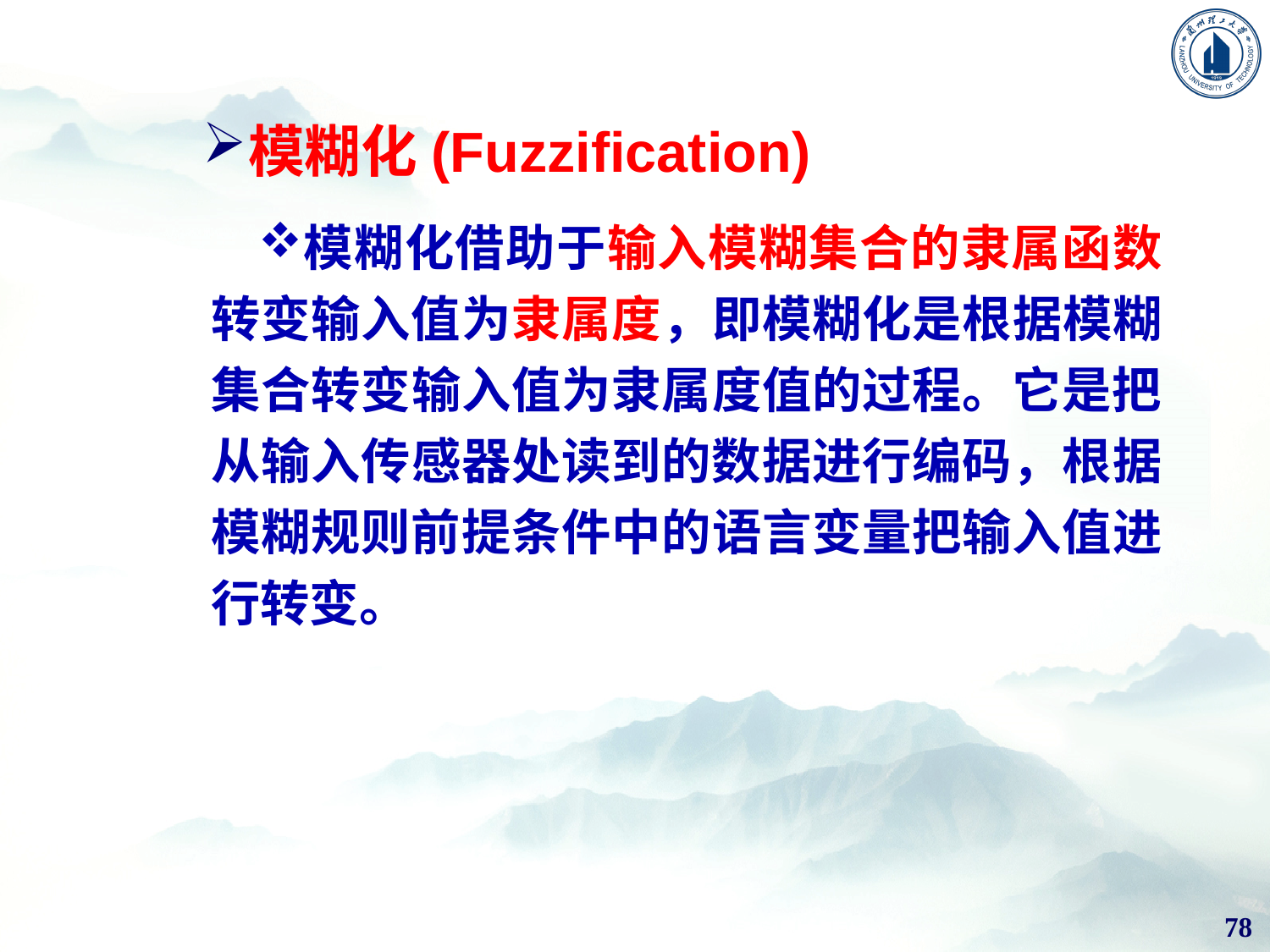

模糊化(Fuzzification)
模糊化借助于输入模糊集合的隶属函数转变输入值为隶属度，即模糊化是根据模糊集合转变输入值为隶属度值的过程。它是把从输入传感器处读到的数据进行编码，根据模糊规则前提条件中的语言变量把输入值进行转变。
78